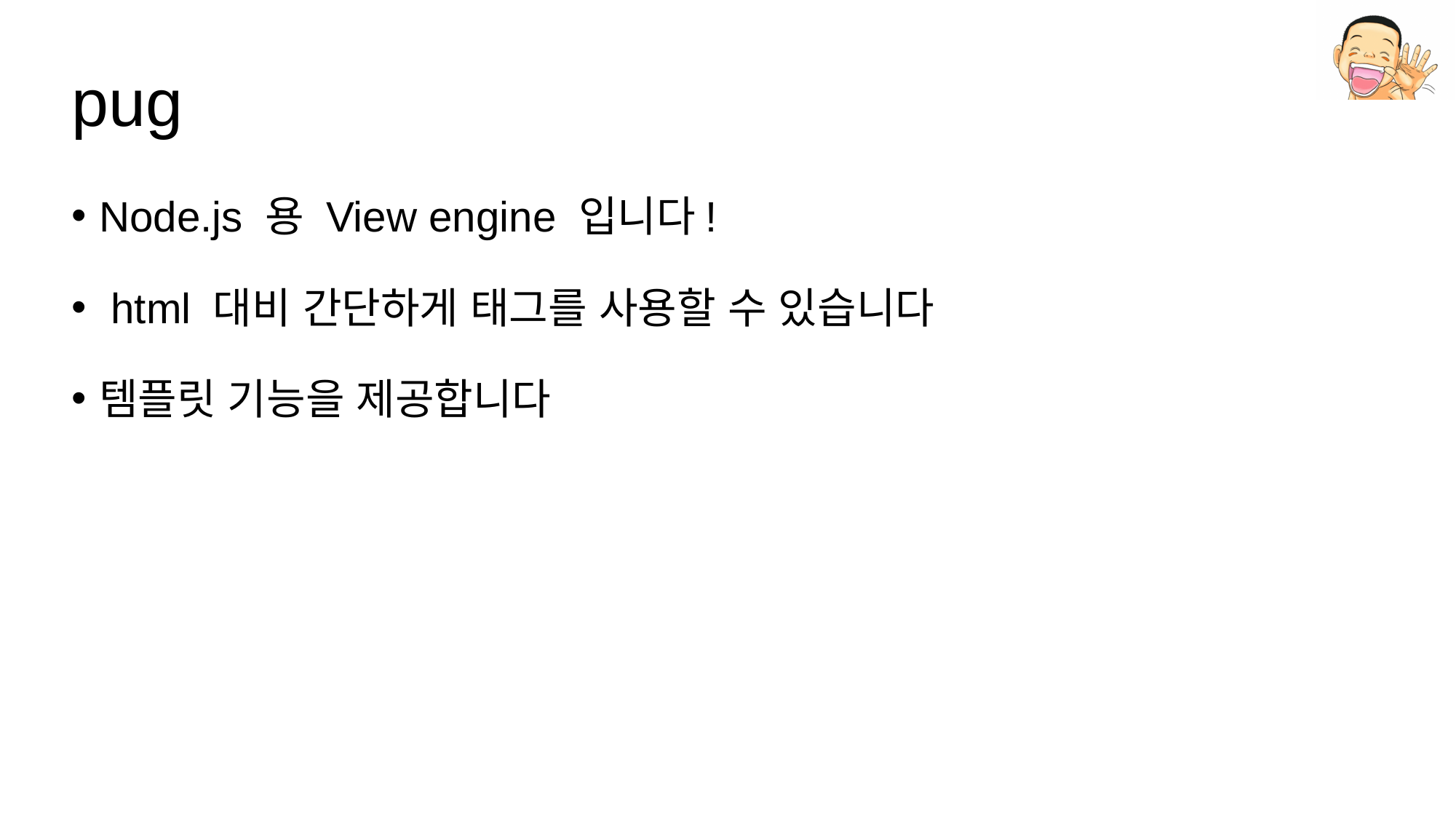

# pug
Node.js 용 View engine 입니다!
 html 대비 간단하게 태그를 사용할 수 있습니다
템플릿 기능을 제공합니다